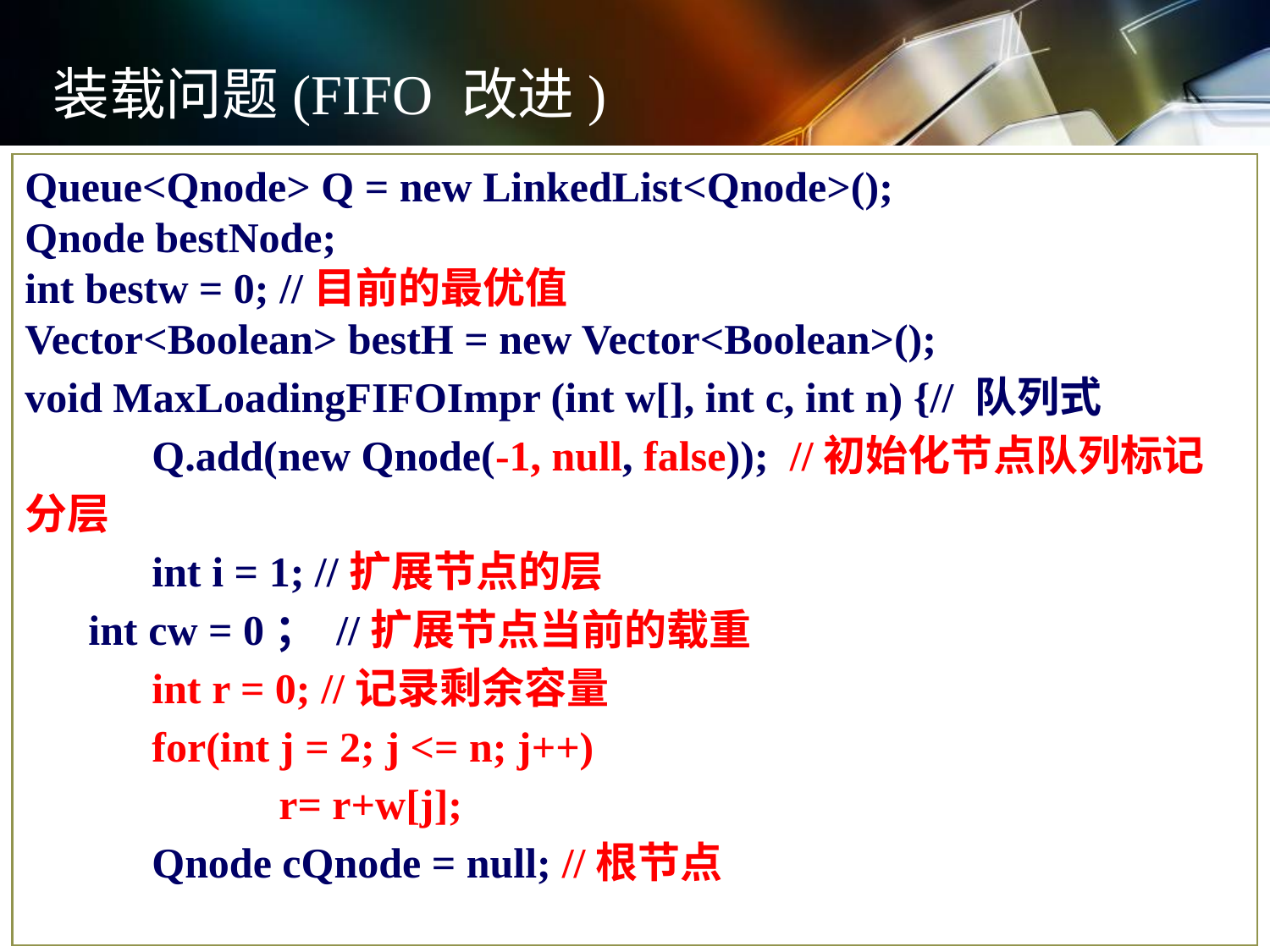

装载问题(FIFO 改进)
Queue<Qnode> Q = new LinkedList<Qnode>();
Qnode bestNode;
int bestw = 0; //目前的最优值
Vector<Boolean> bestH = new Vector<Boolean>();
void MaxLoadingFIFOImpr (int w[], int c, int n) {// 队列式
	Q.add(new Qnode(-1, null, false));  //初始化节点队列标记分层
	int i = 1; //扩展节点的层
      int cw = 0； //扩展节点当前的载重
	int r = 0; //记录剩余容量
	for(int j = 2; j <= n; j++)
		r= r+w[j];
	Qnode cQnode = null; //根节点